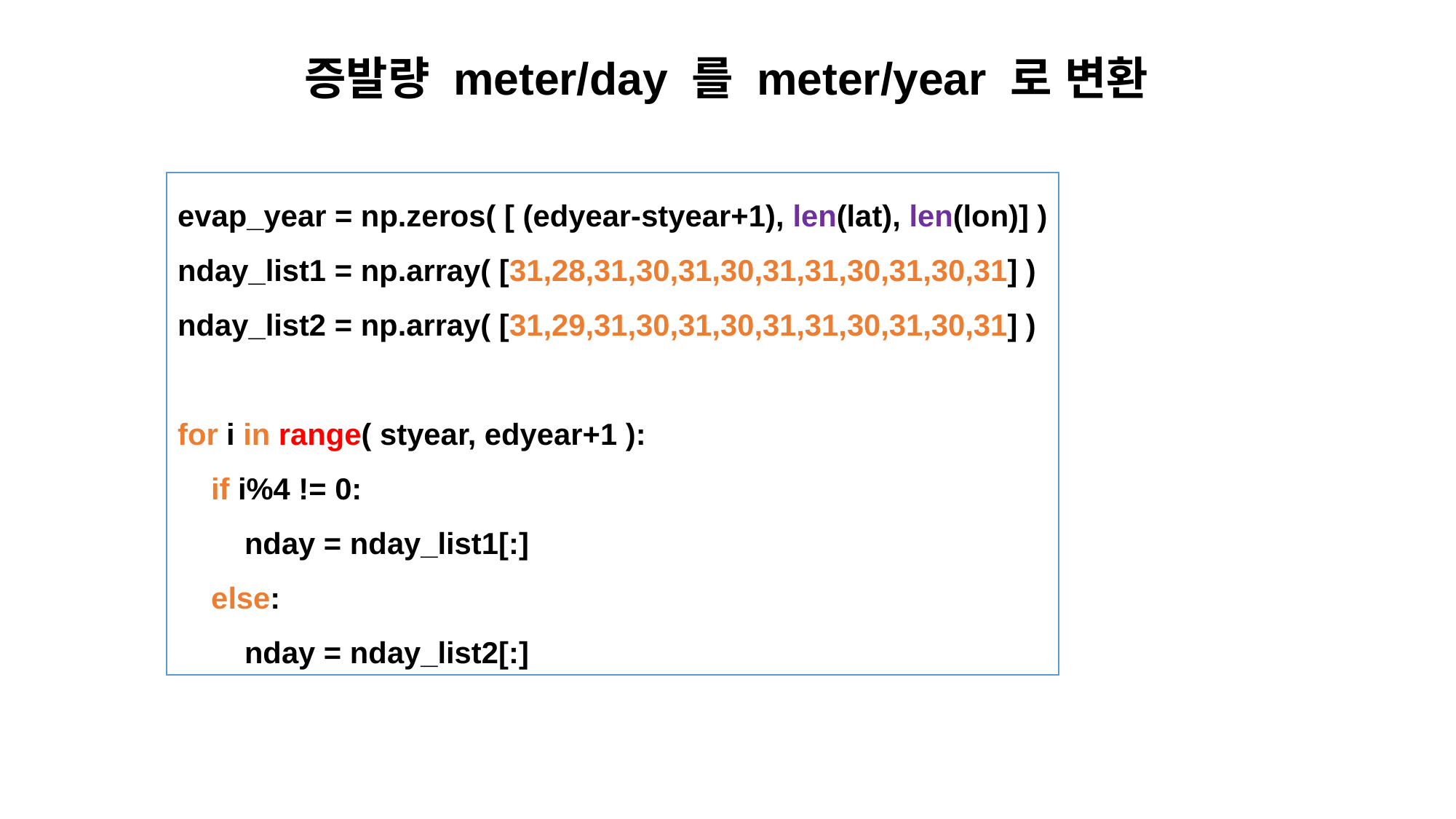

# 증발량 meter/day 를 meter/year 로 변환
evap_year = np.zeros( [ (edyear-styear+1), len(lat), len(lon)] )
nday_list1 = np.array( [31,28,31,30,31,30,31,31,30,31,30,31] )
nday_list2 = np.array( [31,29,31,30,31,30,31,31,30,31,30,31] )

for i in range( styear, edyear+1 ):
    if i%4 != 0:
        nday = nday_list1[:]
    else:
        nday = nday_list2[:]